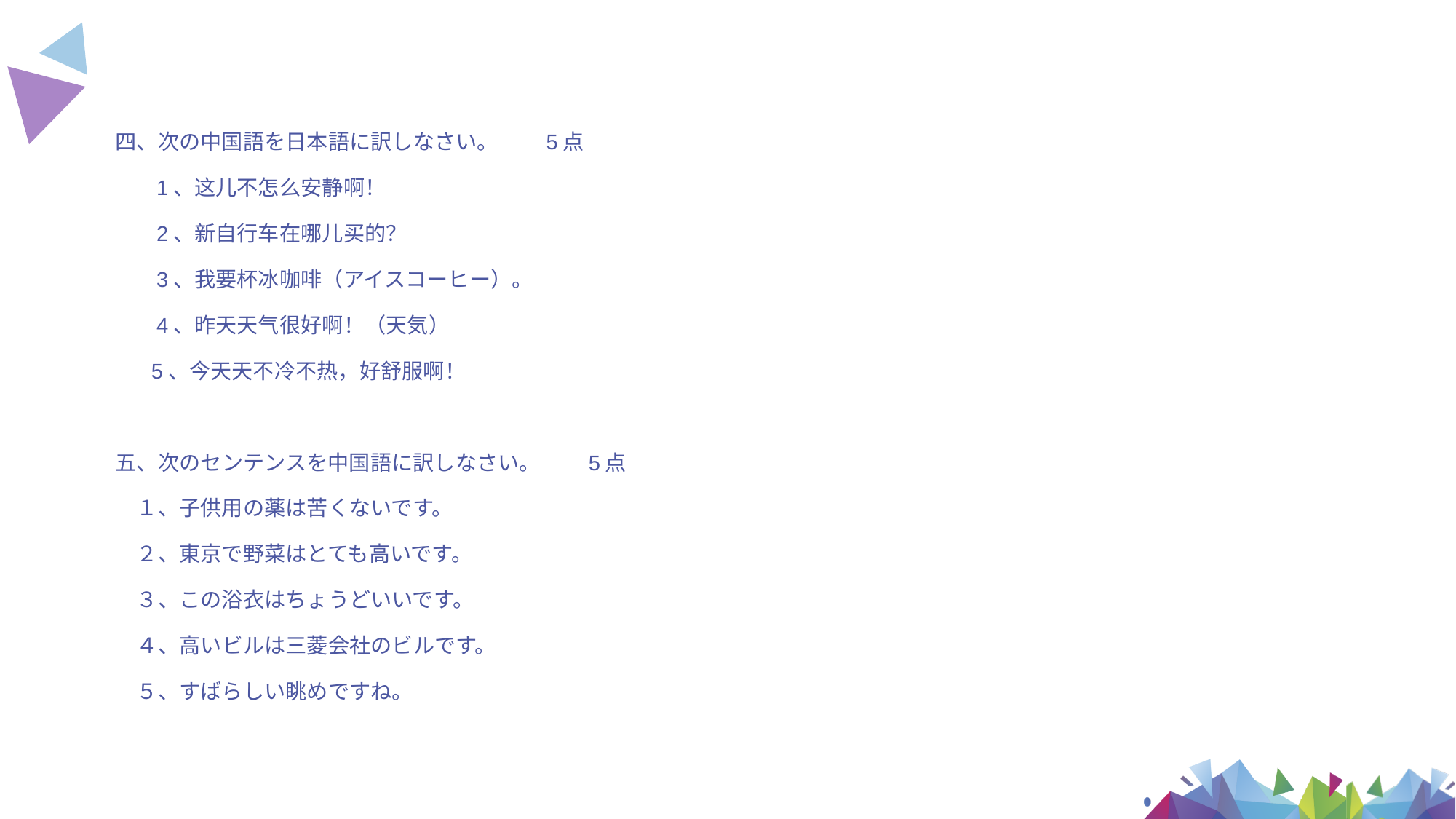

四、次の中国語を日本語に訳しなさい。　　5点
 　 1、这儿不怎么安静啊！
 　 2、新自行车在哪儿买的？
 　 3、我要杯冰咖啡（アイスコーヒー）。
 　 4、昨天天气很好啊！（天気）
　  5、今天天不冷不热，好舒服啊！

五、次のセンテンスを中国語に訳しなさい。　　5点
　１、子供用の薬は苦くないです。
　２、東京で野菜はとても高いです。
　３、この浴衣はちょうどいいです。
　４、高いビルは三菱会社のビルです。
　５、すばらしい眺めですね。